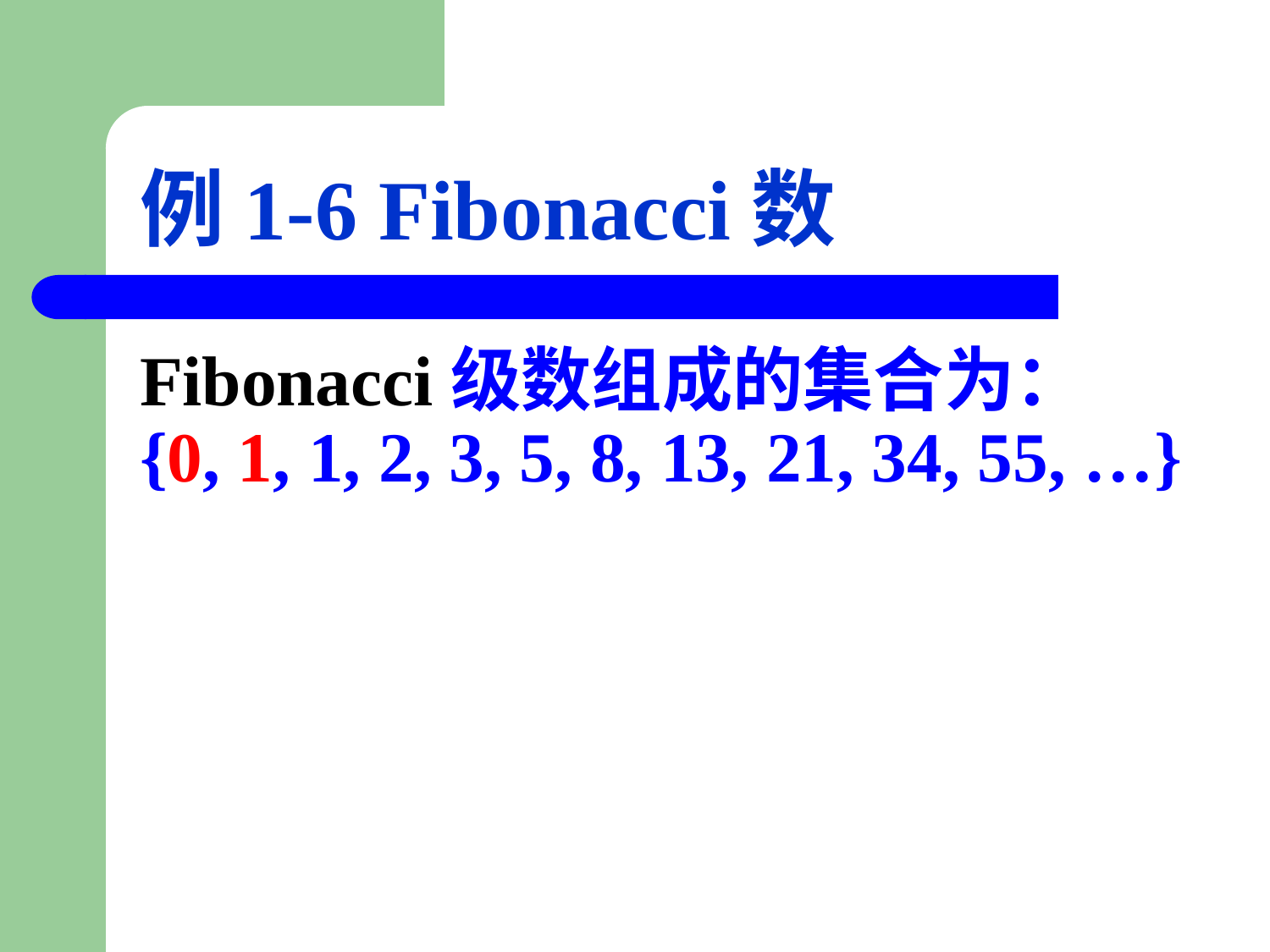

# 例1-6 Fibonacci数
Fibonacci级数组成的集合为：
{0, 1, 1, 2, 3, 5, 8, 13, 21, 34, 55, …}